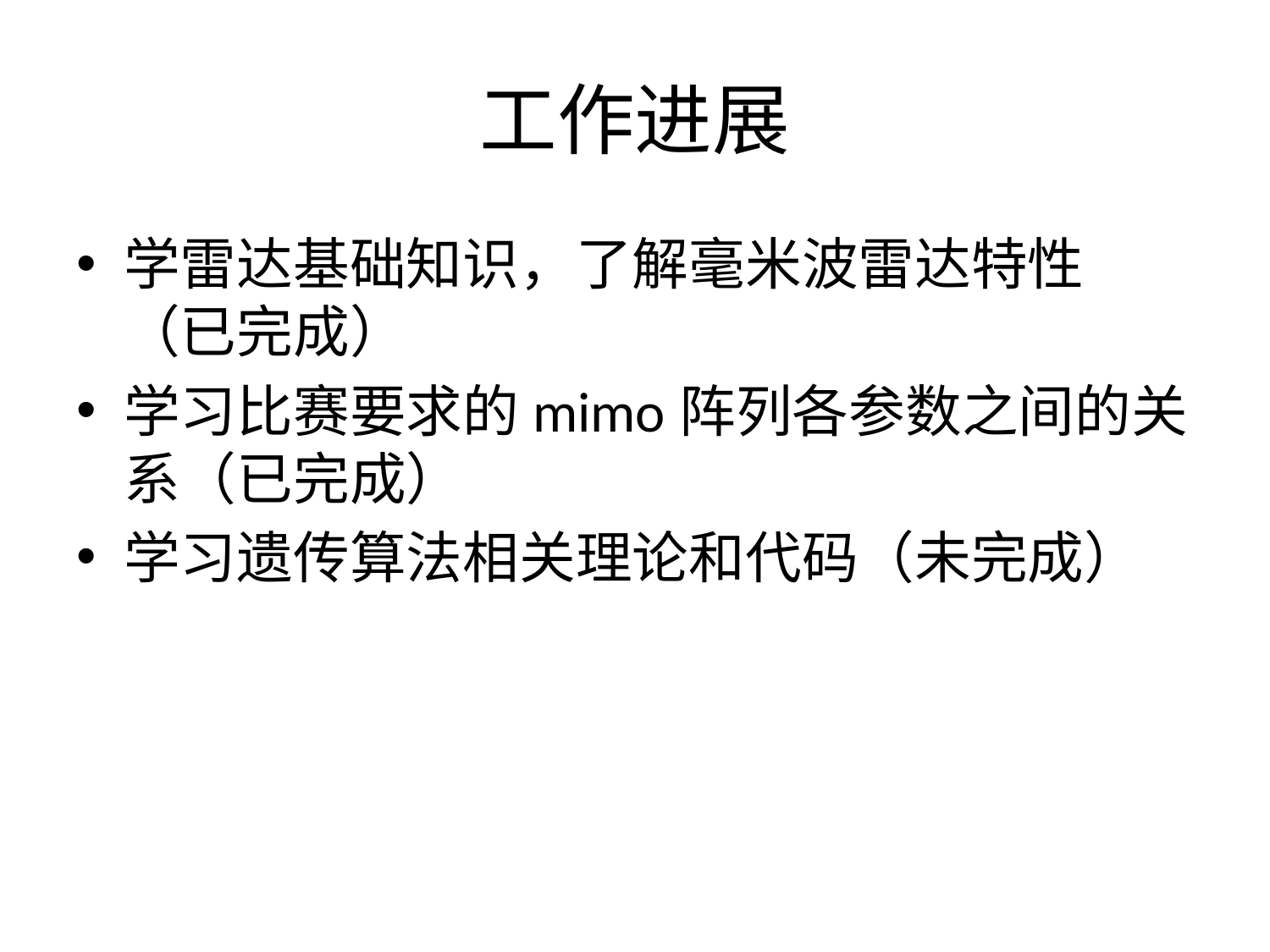

# 工作进展
学雷达基础知识，了解毫米波雷达特性（已完成）
学习比赛要求的mimo阵列各参数之间的关系（已完成）
学习遗传算法相关理论和代码（未完成）